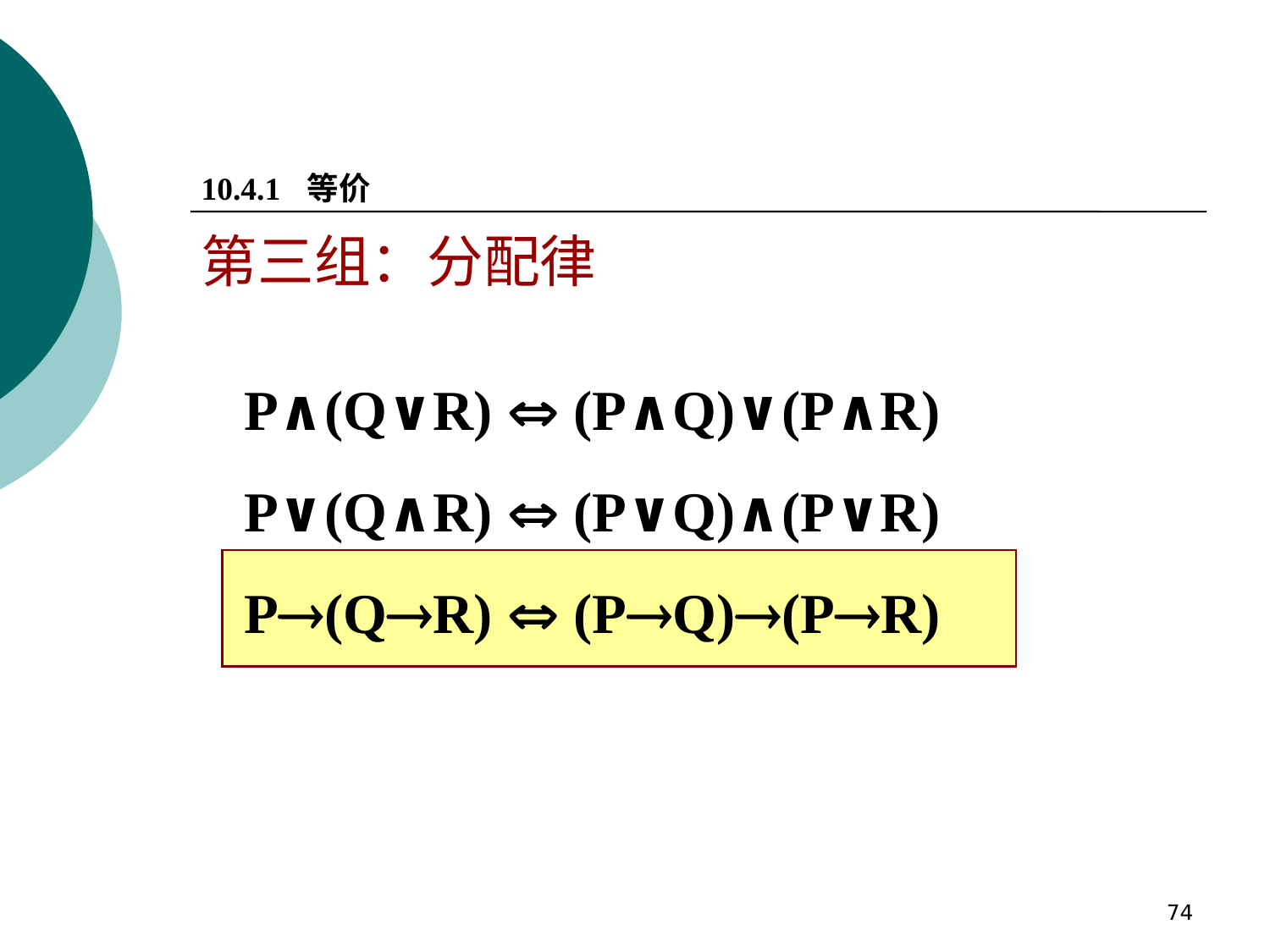

10.4.1 等价
第三组：分配律
P∧(Q∨R) ⇔ (P∧Q)∨(P∧R)
P∨(Q∧R) ⇔ (P∨Q)∧(P∨R)
P→(Q→R) ⇔ (P→Q)→(P→R)

74